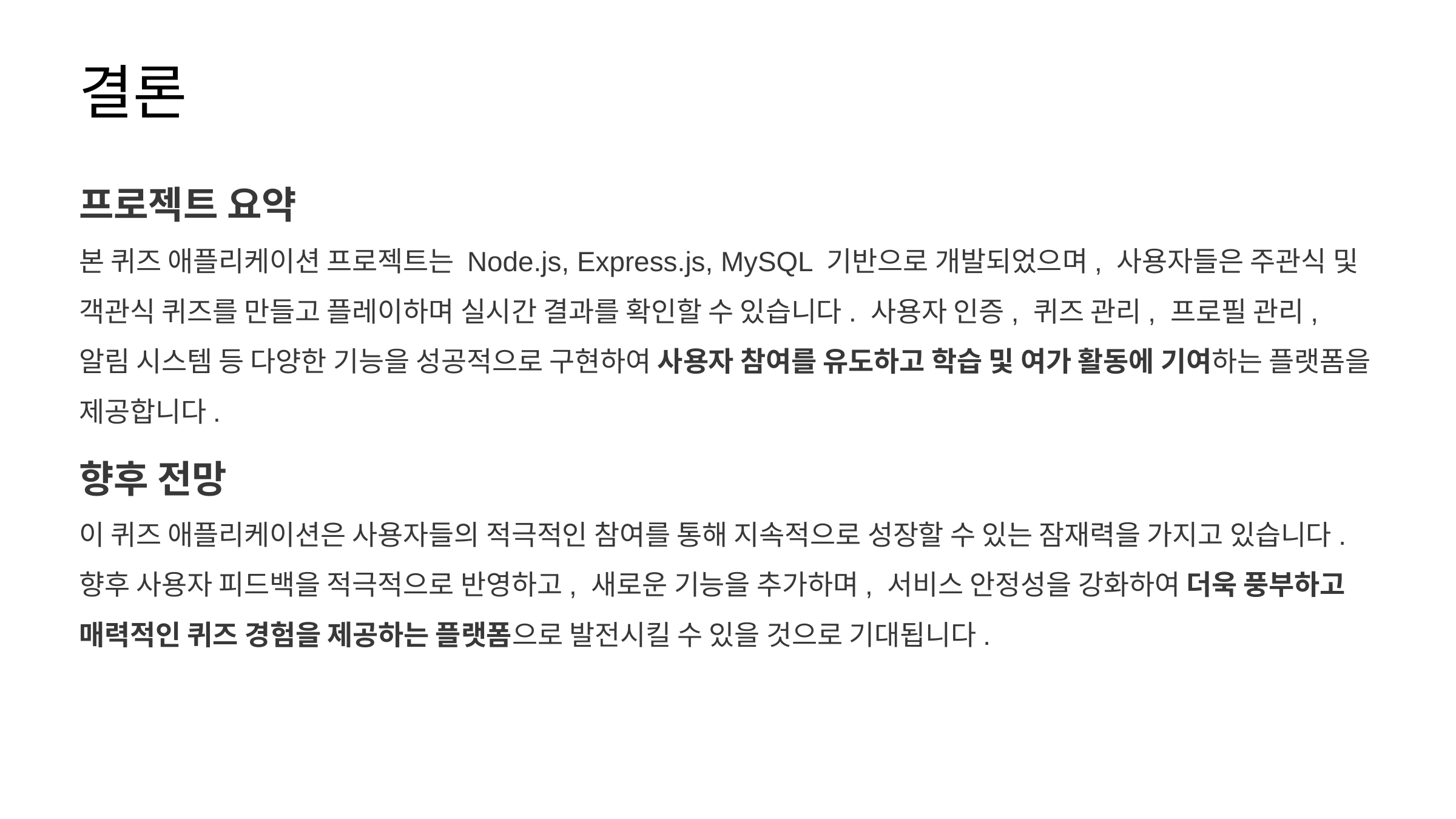

결론
프로젝트 요약
본 퀴즈 애플리케이션 프로젝트는 Node.js, Express.js, MySQL 기반으로 개발되었으며, 사용자들은 주관식 및 객관식 퀴즈를 만들고 플레이하며 실시간 결과를 확인할 수 있습니다. 사용자 인증, 퀴즈 관리, 프로필 관리, 알림 시스템 등 다양한 기능을 성공적으로 구현하여 사용자 참여를 유도하고 학습 및 여가 활동에 기여하는 플랫폼을 제공합니다.
향후 전망
이 퀴즈 애플리케이션은 사용자들의 적극적인 참여를 통해 지속적으로 성장할 수 있는 잠재력을 가지고 있습니다. 향후 사용자 피드백을 적극적으로 반영하고, 새로운 기능을 추가하며, 서비스 안정성을 강화하여 더욱 풍부하고 매력적인 퀴즈 경험을 제공하는 플랫폼으로 발전시킬 수 있을 것으로 기대됩니다.